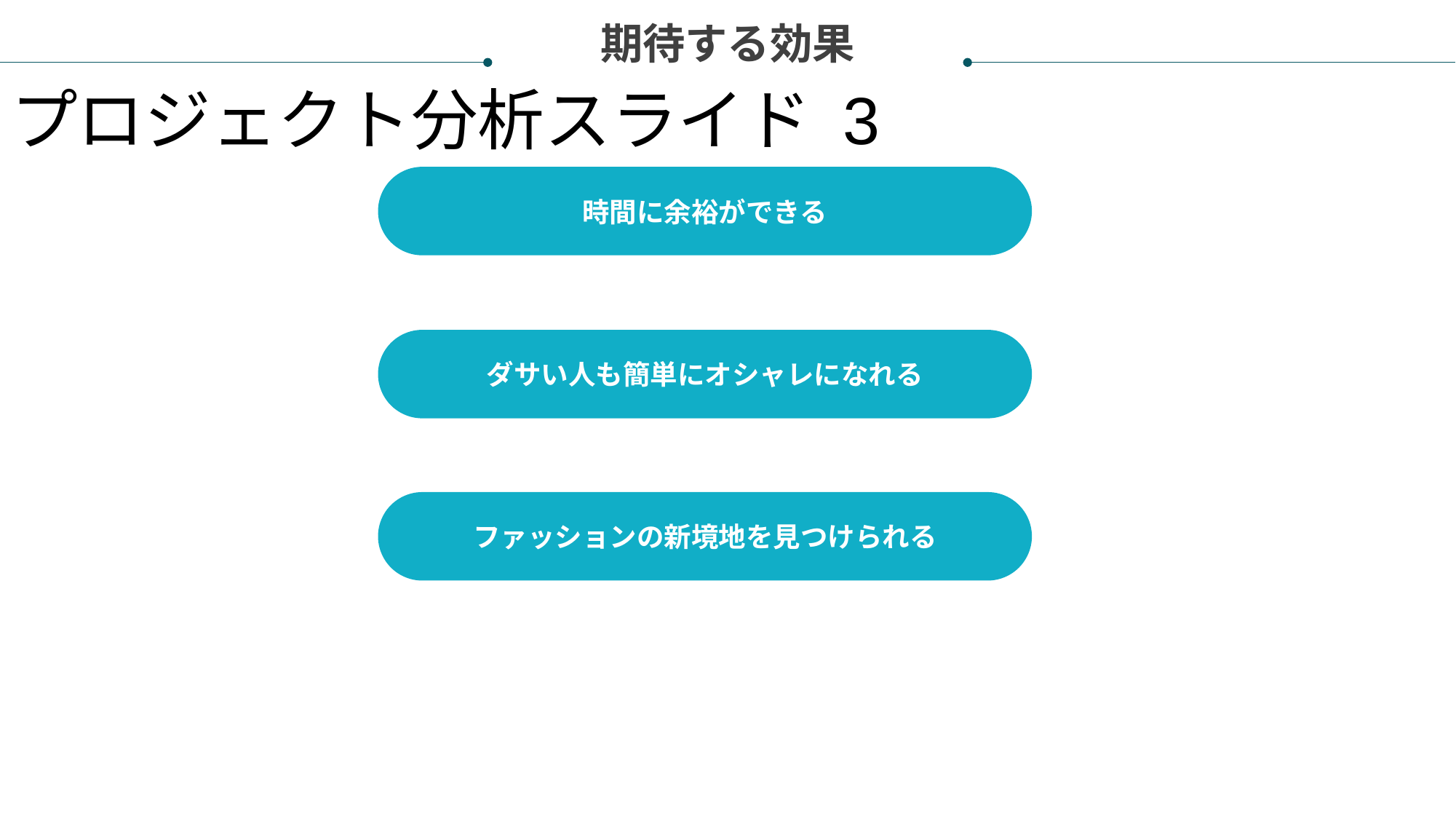

期待する効果
プロジェクト分析スライド 3
時間に余裕ができる

ダサい人も簡単にオシャレになれる
市場分析
技術分析
財務分析
経済分析
生態分析
ファッションの新境地を見つけられる